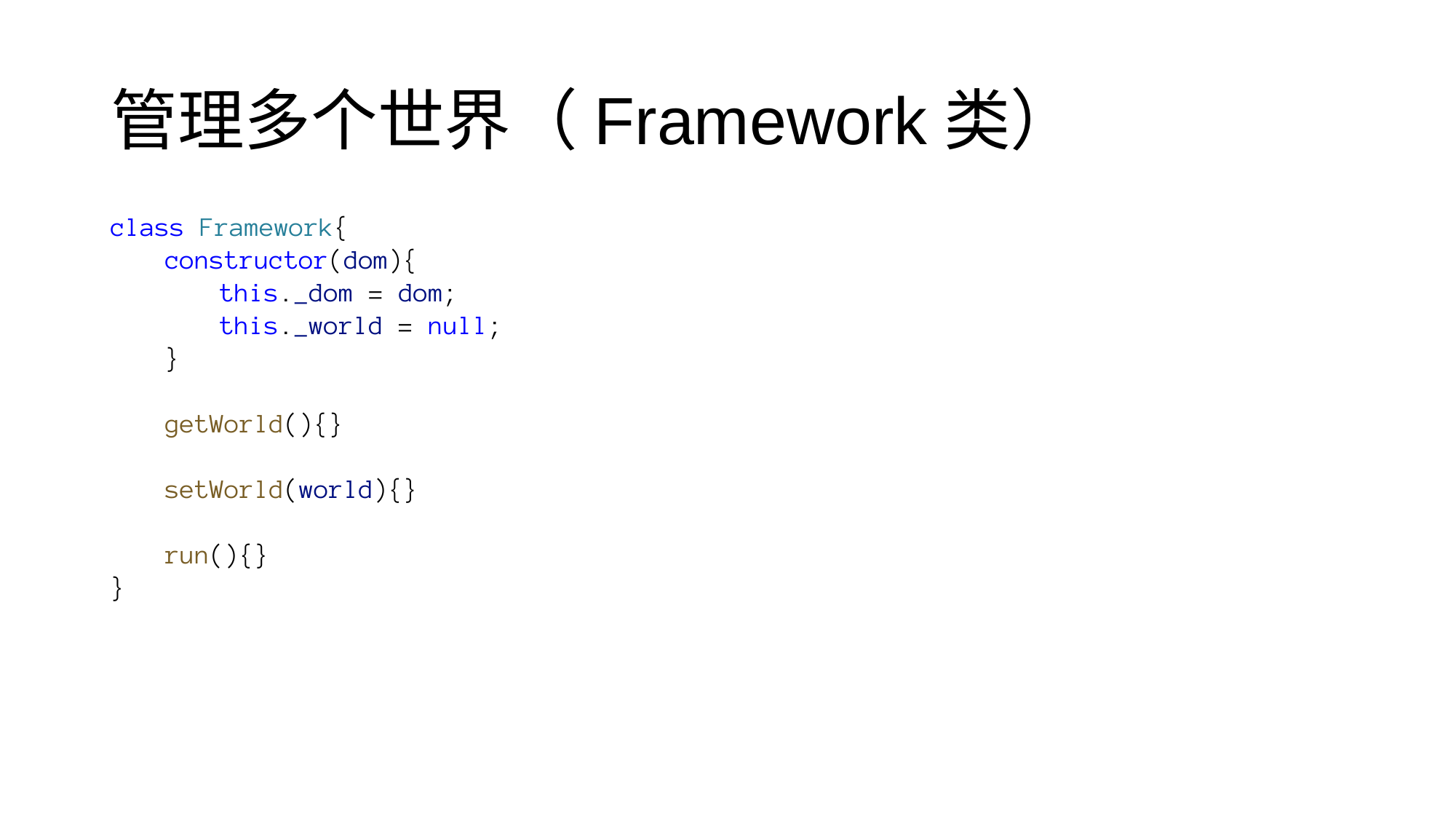

# 管理多个世界（Framework类）
class Framework{
constructor(dom){
this._dom = dom;
this._world = null;
}
getWorld(){}
setWorld(world){}
run(){}
}